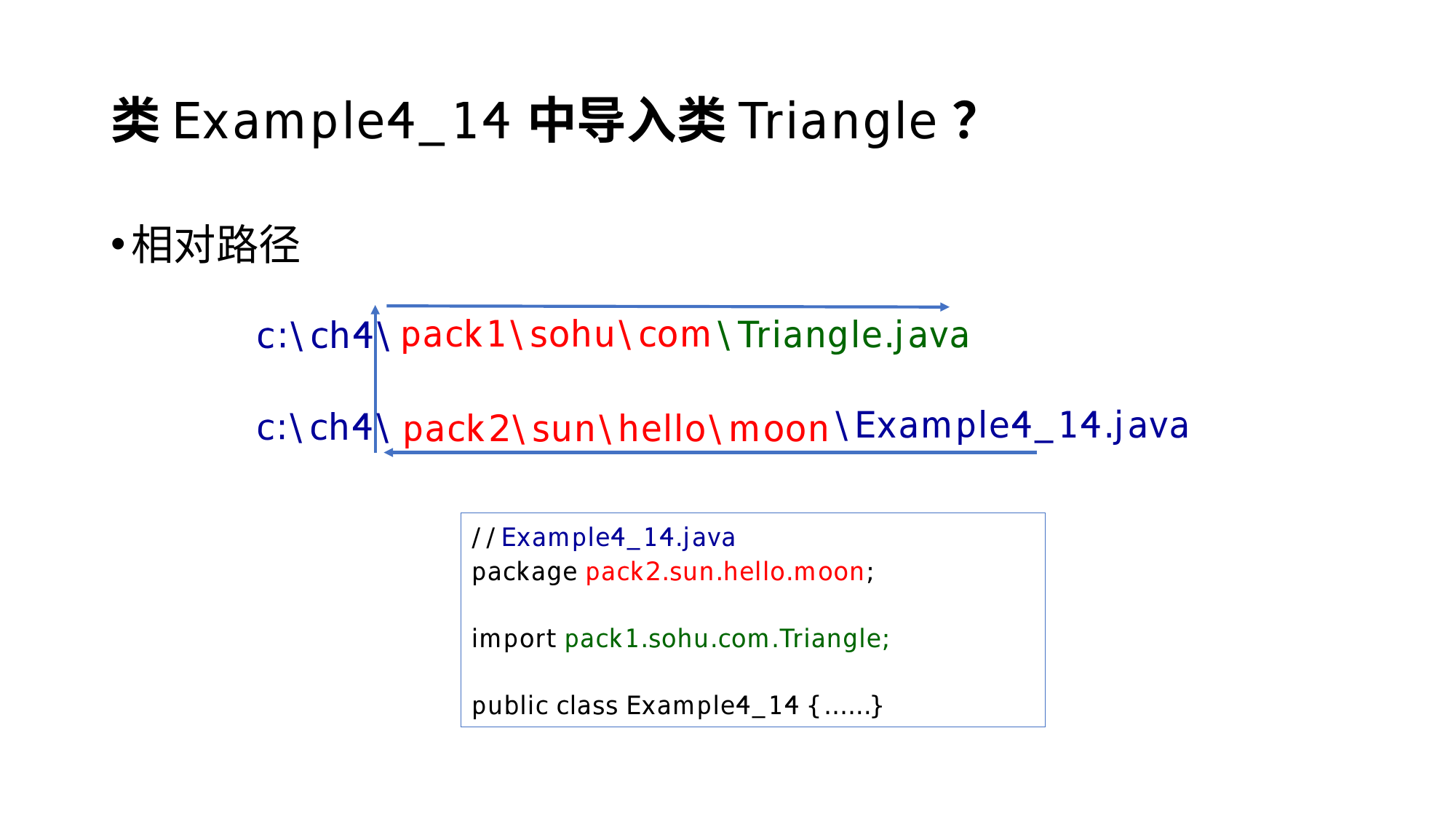

# 类Example4_14中导入类Triangle？
相对路径
pack1\sohu\com
\Triangle.java
c:\ch4\
\Example4_14.java
c:\ch4\
pack2\sun\hello\moon
//Example4_14.java
package pack2.sun.hello.moon;

import pack1.sohu.com.Triangle;

public class Example4_14 {......}
108